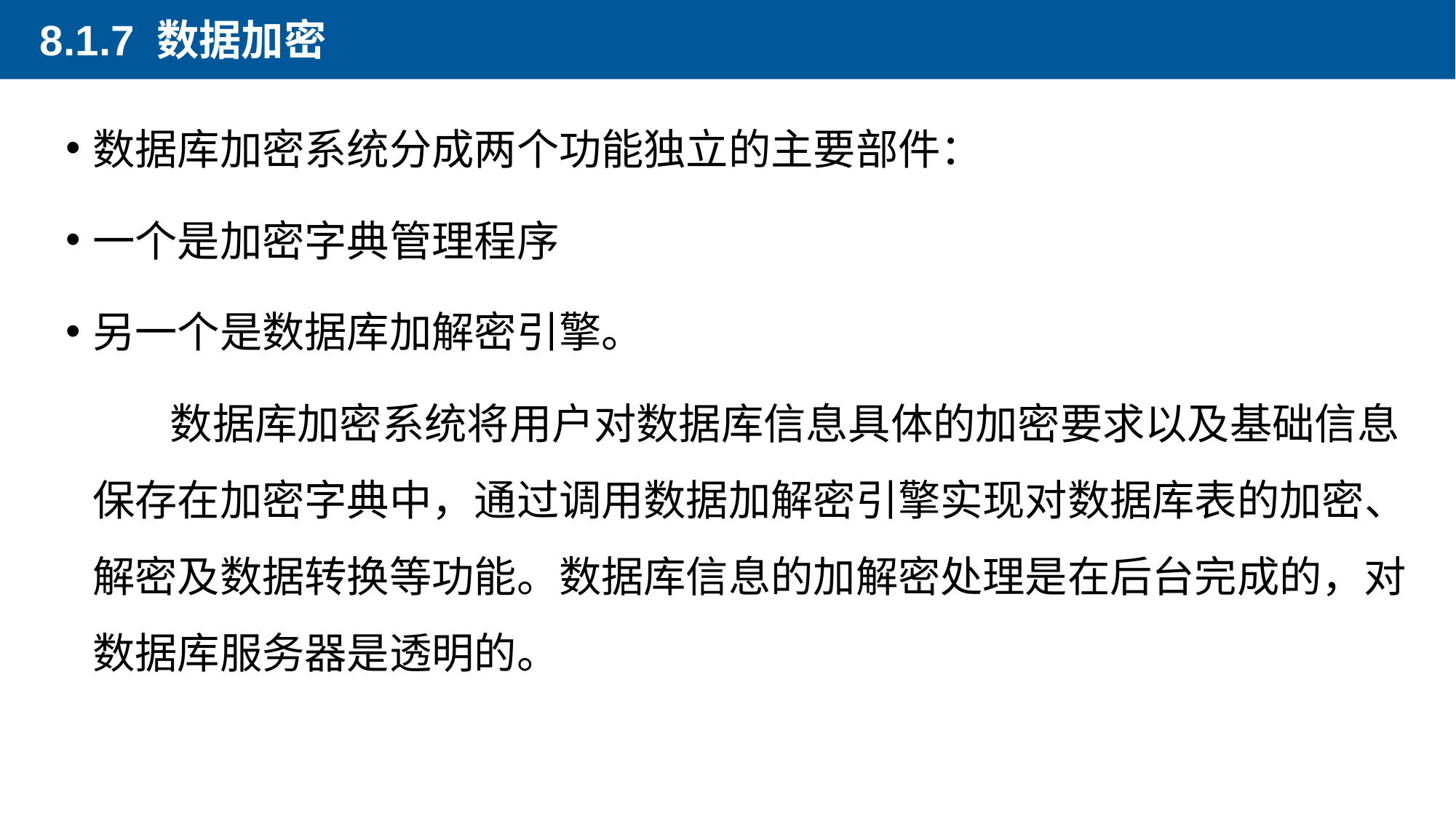

8.1.7 数据加密
数据库加密系统分成两个功能独立的主要部件：
一个是加密字典管理程序
另一个是数据库加解密引擎。
          数据库加密系统将用户对数据库信息具体的加密要求以及基础信息保存在加密字典中，通过调用数据加解密引擎实现对数据库表的加密、解密及数据转换等功能。数据库信息的加解密处理是在后台完成的，对数据库服务器是透明的。